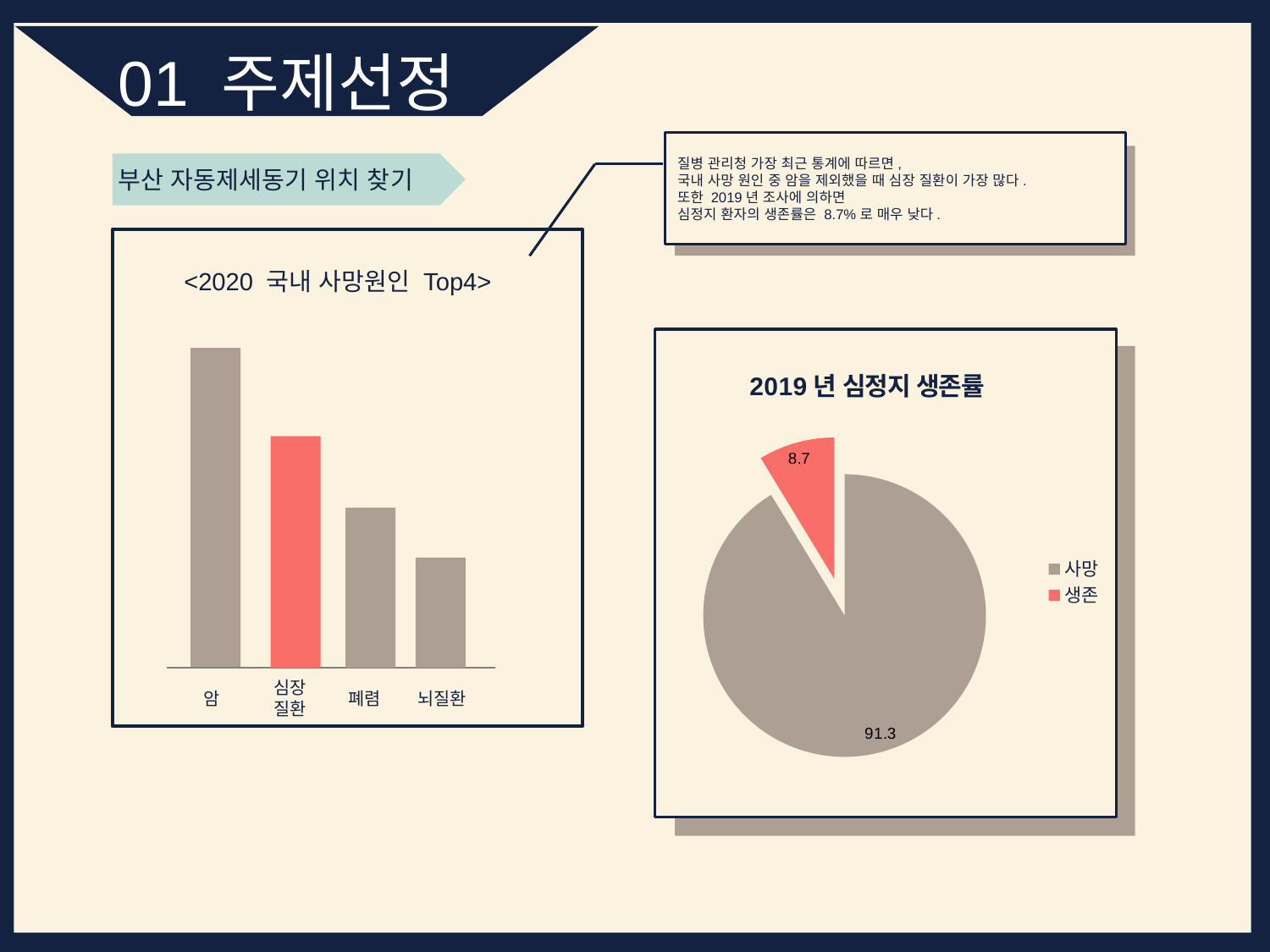

01 주제선정

질병 관리청 가장 최근 통계에 따르면,
국내 사망 원인 중 암을 제외했을 때 심장 질환이 가장 많다.
또한 2019년 조사에 의하면
심정지 환자의 생존률은 8.7%로 매우 낮다.

부산 자동제세동기 위치 찾기

<2020 국내 사망원인 Top4>

심장질환
폐렴
암
뇌질환

### Chart: 2019년 심정지 생존률

| Category | 비율 |
|---|---|
| 사망 | 91.3 |
| 생존 | 8.7 |